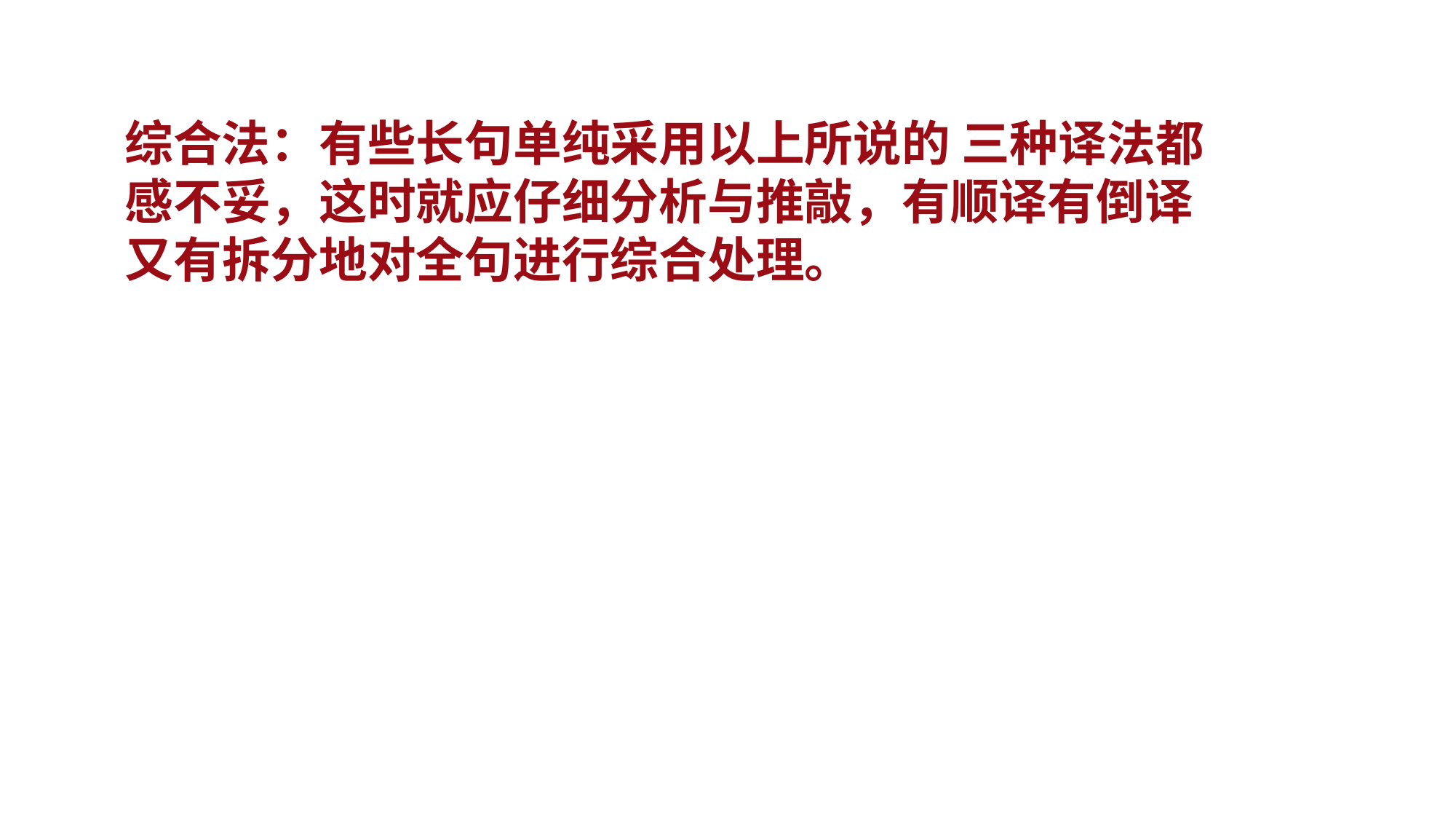

综合法：有些长句单纯采用以上所说的 三种译法都感不妥，这时就应仔细分析与推敲，有顺译有倒译又有拆分地对全句进行综合处理。